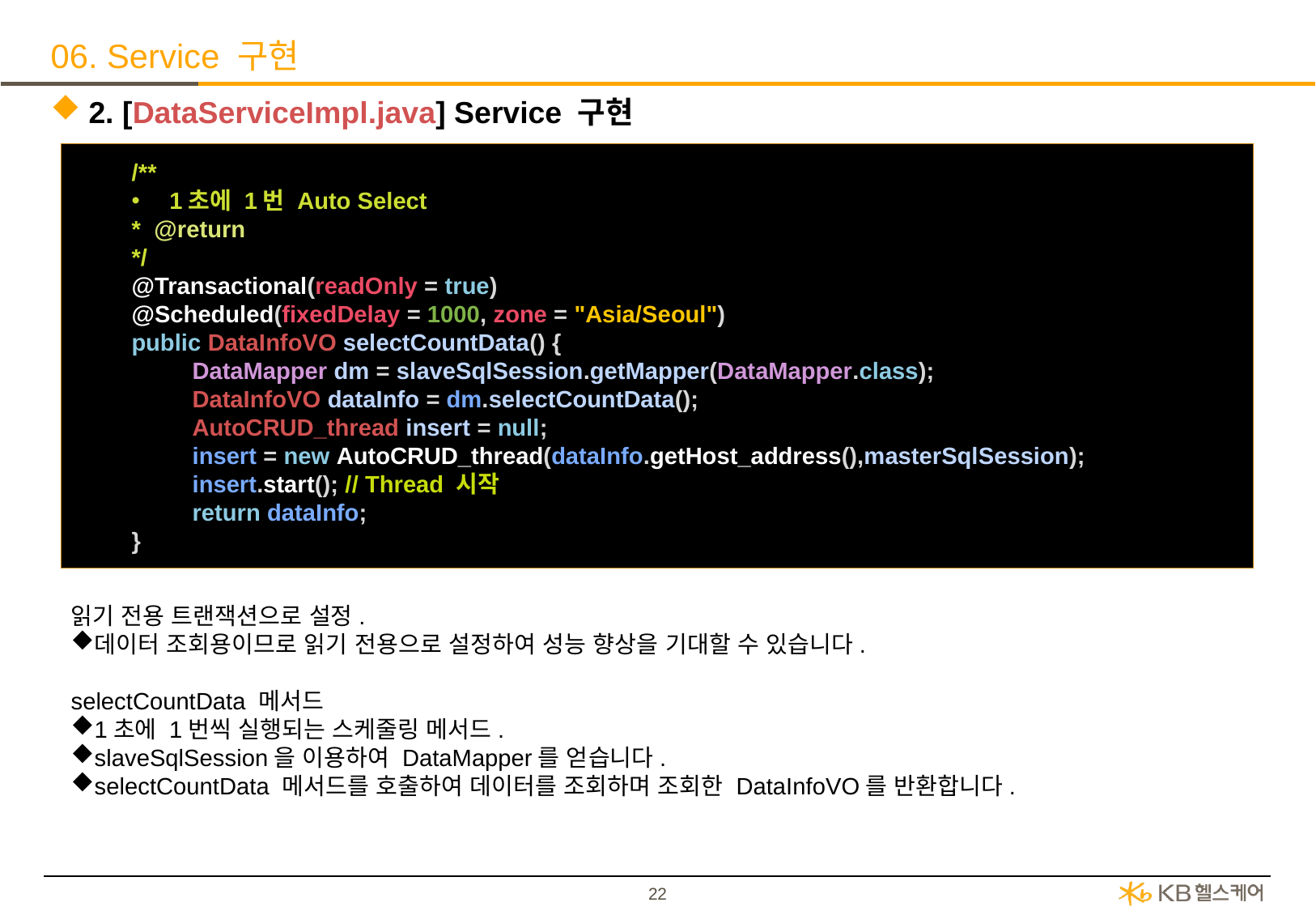

# 06. Service 구현
2. [DataServiceImpl.java] Service 구현

/**
1초에 1번 Auto Select
*  @return
*/
@Transactional(readOnly = true)
@Scheduled(fixedDelay = 1000, zone = "Asia/Seoul")
public DataInfoVO selectCountData() {
DataMapper dm = slaveSqlSession.getMapper(DataMapper.class);
DataInfoVO dataInfo = dm.selectCountData();
AutoCRUD_thread insert = null;
insert = new AutoCRUD_thread(dataInfo.getHost_address(),masterSqlSession);
insert.start(); // Thread 시작
return dataInfo;
}

읽기 전용 트랜잭션으로 설정.
데이터 조회용이므로 읽기 전용으로 설정하여 성능 향상을 기대할 수 있습니다.

selectCountData 메서드
1초에 1번씩 실행되는 스케줄링 메서드.
slaveSqlSession을 이용하여 DataMapper를 얻습니다.
selectCountData 메서드를 호출하여 데이터를 조회하며 조회한 DataInfoVO를 반환합니다.